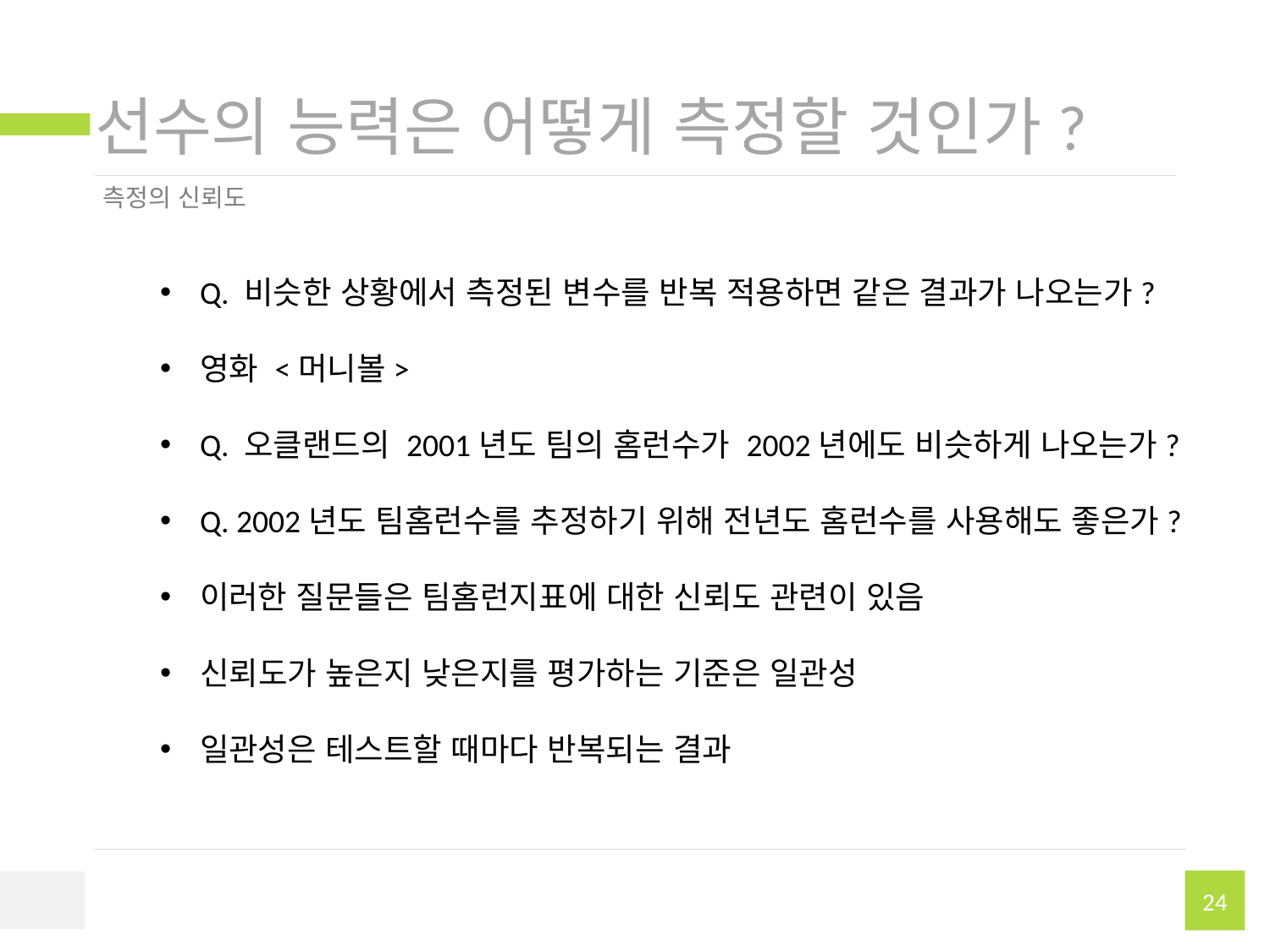

# 선수의 능력은 어떻게 측정할 것인가?
측정의 신뢰도
Q. 비슷한 상황에서 측정된 변수를 반복 적용하면 같은 결과가 나오는가?

영화 <머니볼>

Q. 오클랜드의 2001년도 팀의 홈런수가 2002년에도 비슷하게 나오는가?

Q. 2002년도 팀홈런수를 추정하기 위해 전년도 홈런수를 사용해도 좋은가?

이러한 질문들은 팀홈런지표에 대한 신뢰도 관련이 있음

신뢰도가 높은지 낮은지를 평가하는 기준은 일관성

일관성은 테스트할 때마다 반복되는 결과